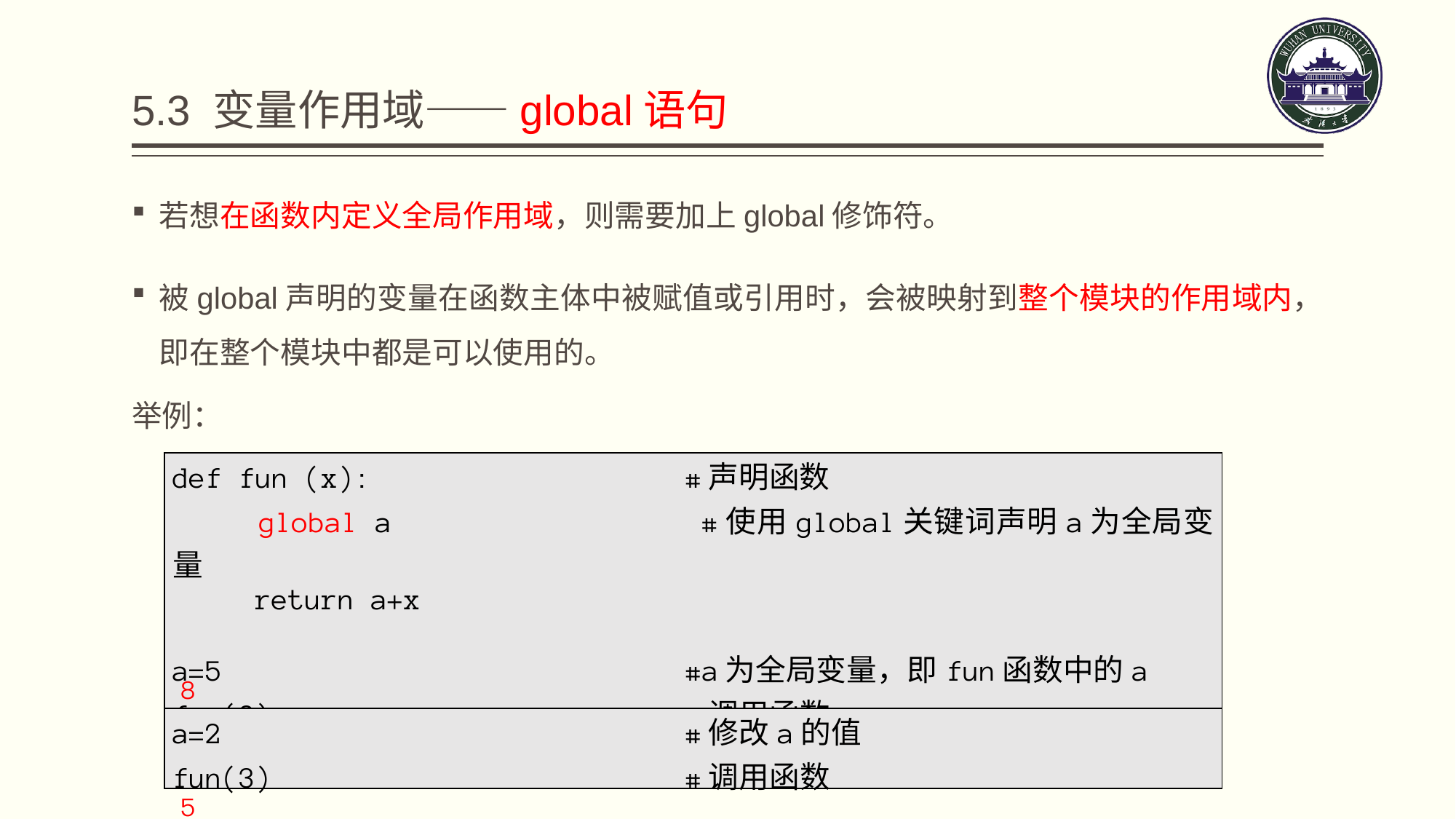

# 5.3 变量作用域——global语句
若想在函数内定义全局作用域，则需要加上global修饰符。
被global声明的变量在函数主体中被赋值或引用时，会被映射到整个模块的作用域内，即在整个模块中都是可以使用的。
举例：

| def fun (x): #声明函数 global a #使用global关键词声明a为全局变量 return a+x a=5 #a为全局变量，即fun函数中的a fun(3) #调用函数 |
| --- |
8
| a=2 #修改a的值 fun(3) #调用函数 |
| --- |
5